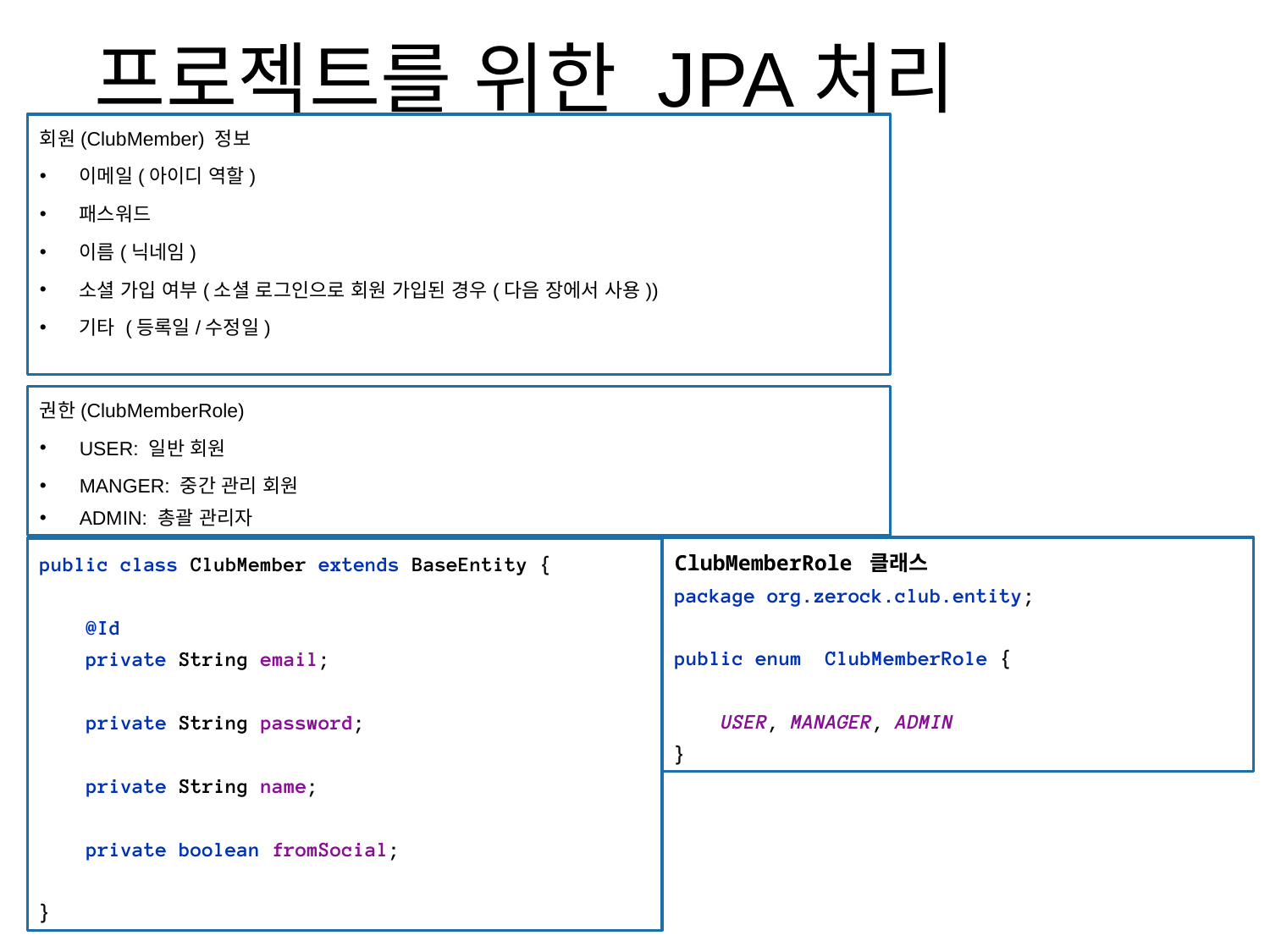

# 프로젝트를 위한 JPA처리
회원(ClubMember) 정보
이메일(아이디 역할)
패스워드
이름(닉네임)
소셜 가입 여부(소셜 로그인으로 회원 가입된 경우(다음 장에서 사용))
기타 (등록일/수정일)

권한(ClubMemberRole)
USER: 일반 회원
MANGER: 중간 관리 회원
ADMIN: 총괄 관리자
ClubMemberRole 클래스
package org.zerock.club.entity;
public enum  ClubMemberRole {
    USER, MANAGER, ADMIN
}
public class ClubMember extends BaseEntity {
    @Id
    private String email;
    private String password;
    private String name;
    private boolean fromSocial;
}